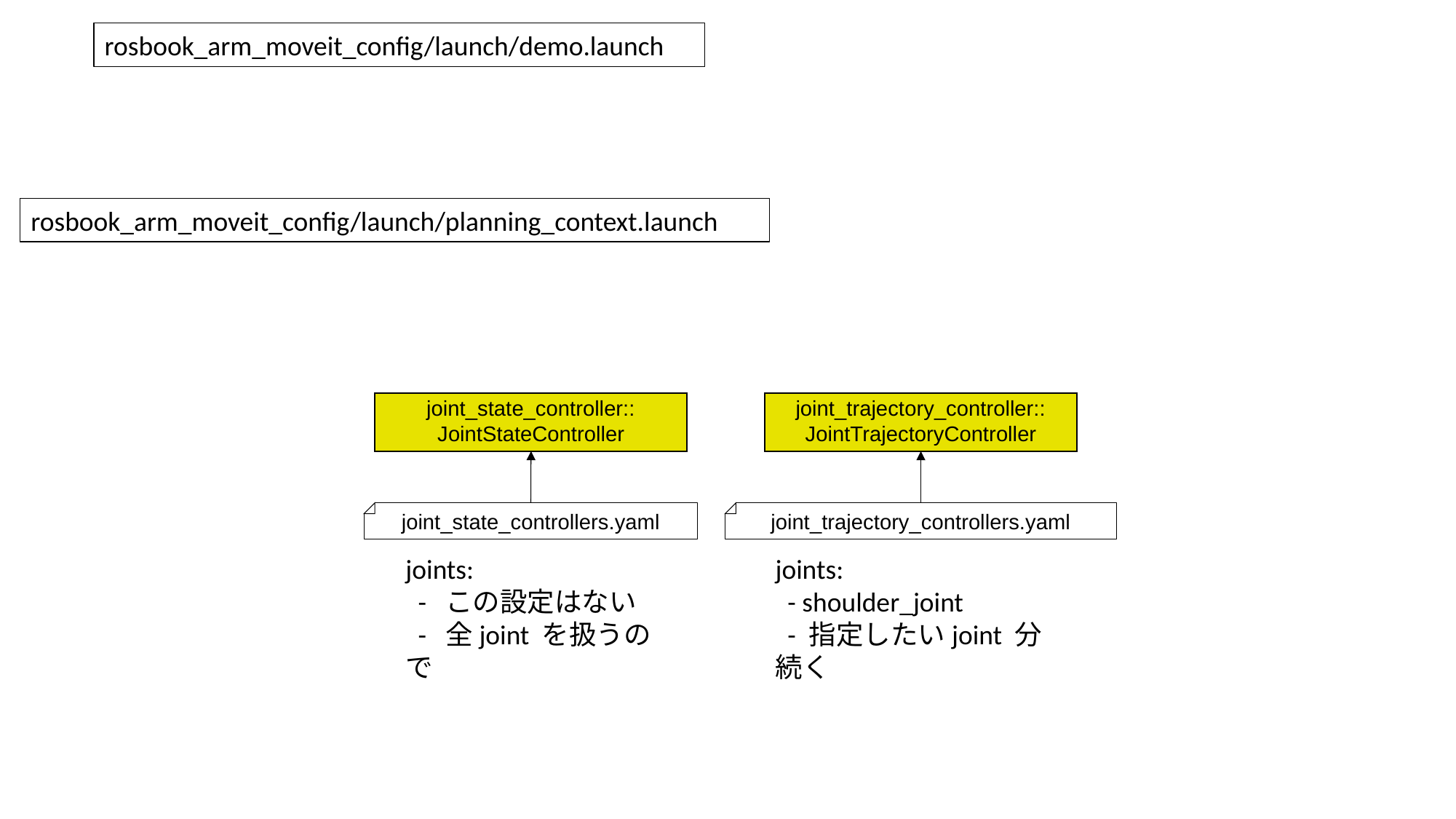

rosbook_arm_moveit_config/launch/demo.launch
rosbook_arm_moveit_config/launch/planning_context.launch
joint_state_controller::
JointStateController
joint_trajectory_controller::
JointTrajectoryController

joint_state_controllers.yaml
joint_trajectory_controllers.yaml

joints:
  -  この設定はない
  -  全joint を扱うので
joints:
  - shoulder_joint
  - 指定したいjoint 分続く